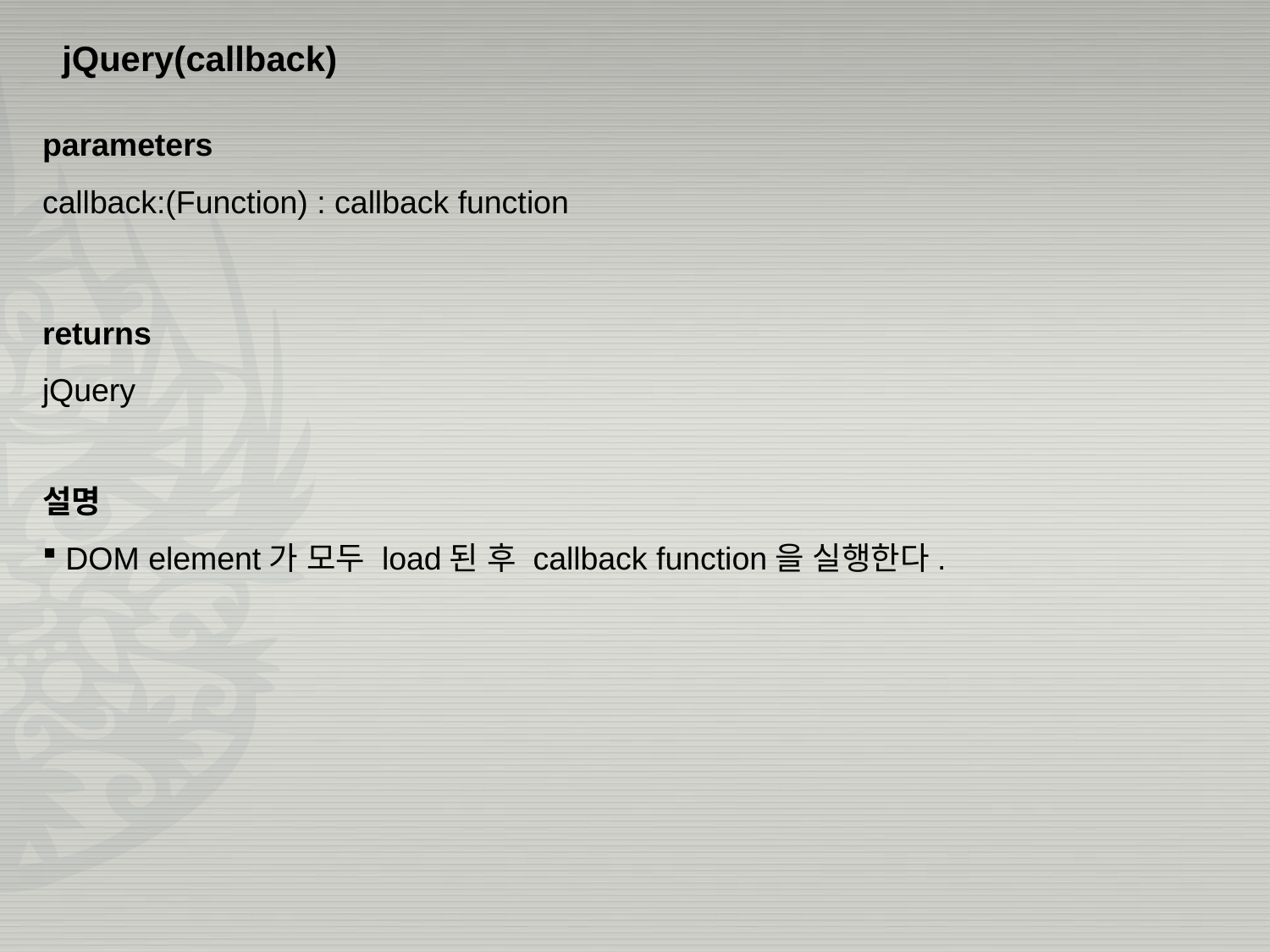

jQuery(callback)
parameters
callback:(Function) : callback function
returns
jQuery
설명
 DOM element가 모두 load된 후 callback function을 실행한다.